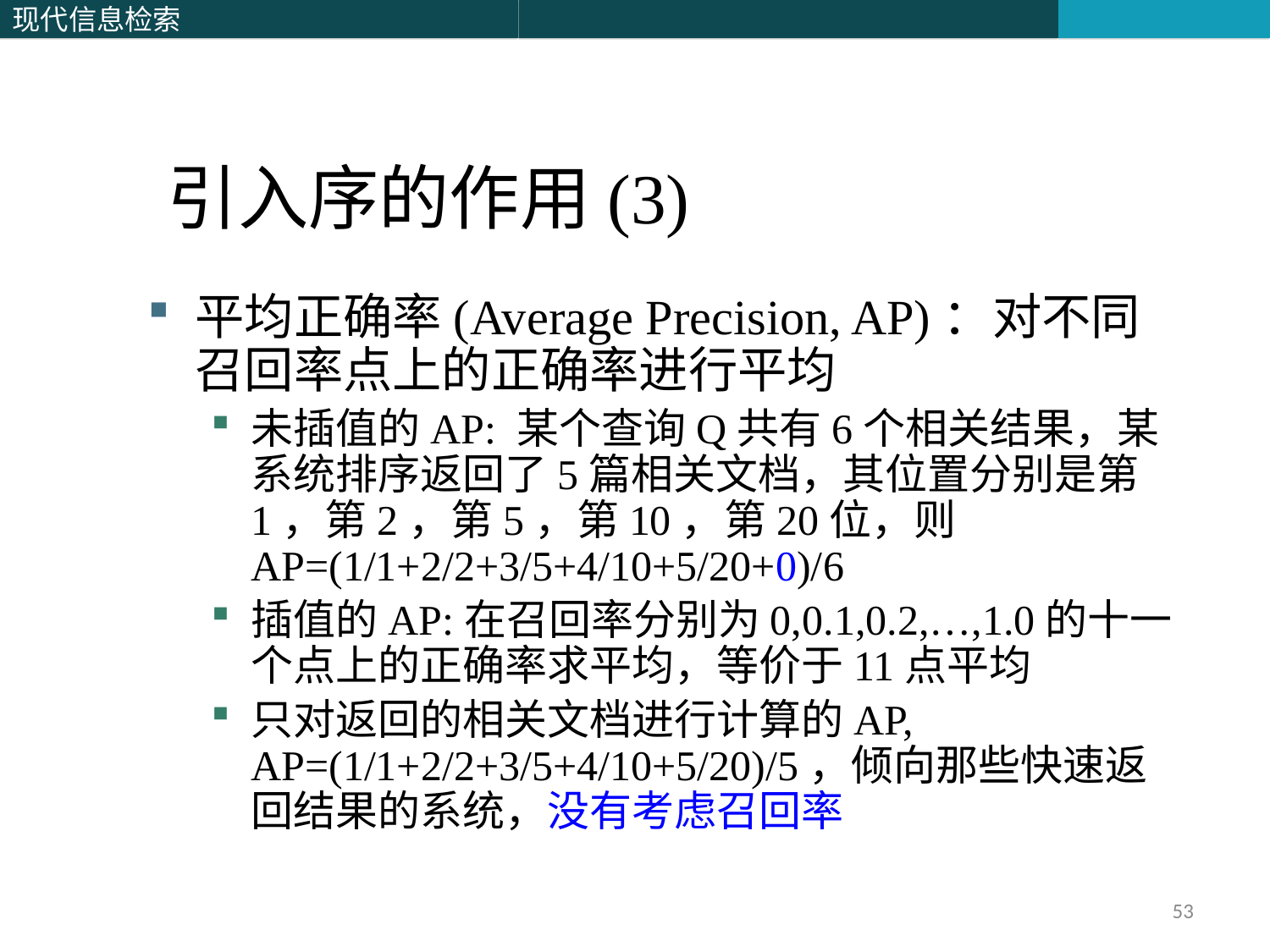

# 引入序的作用(3)
平均正确率(Average Precision, AP)：对不同召回率点上的正确率进行平均
未插值的AP: 某个查询Q共有6个相关结果，某系统排序返回了5篇相关文档，其位置分别是第1，第2，第5，第10，第20位，则AP=(1/1+2/2+3/5+4/10+5/20+0)/6
插值的AP:在召回率分别为0,0.1,0.2,…,1.0的十一个点上的正确率求平均，等价于11点平均
只对返回的相关文档进行计算的AP, AP=(1/1+2/2+3/5+4/10+5/20)/5，倾向那些快速返回结果的系统，没有考虑召回率

53